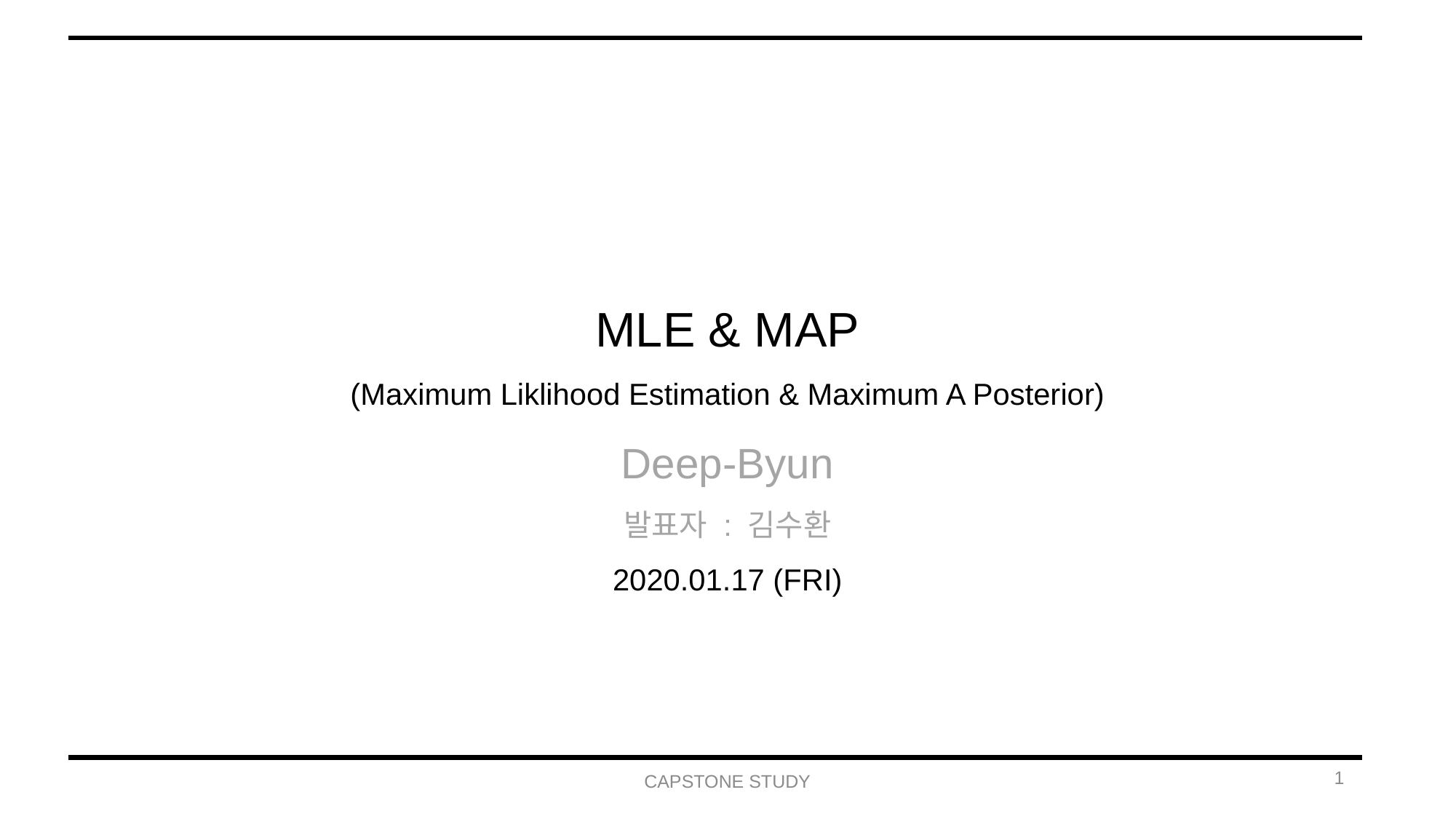

MLE & MAP
(Maximum Liklihood Estimation & Maximum A Posterior)
Deep-Byun
발표자 : 김수환
2020.01.17 (FRI)
1
CAPSTONE STUDY